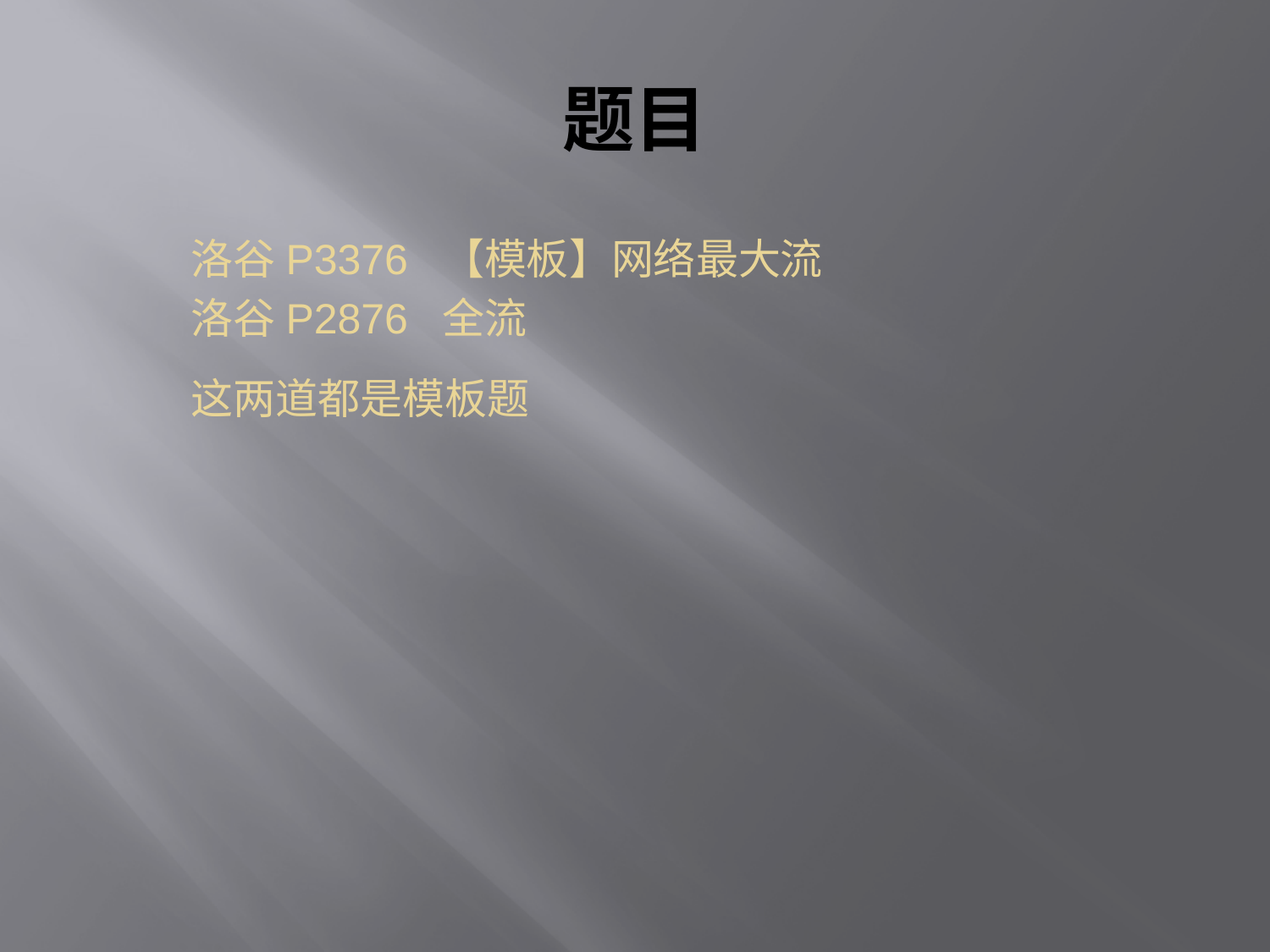

# 题目
洛谷P3376  【模板】网络最大流
洛谷P2876  全流
这两道都是模板题